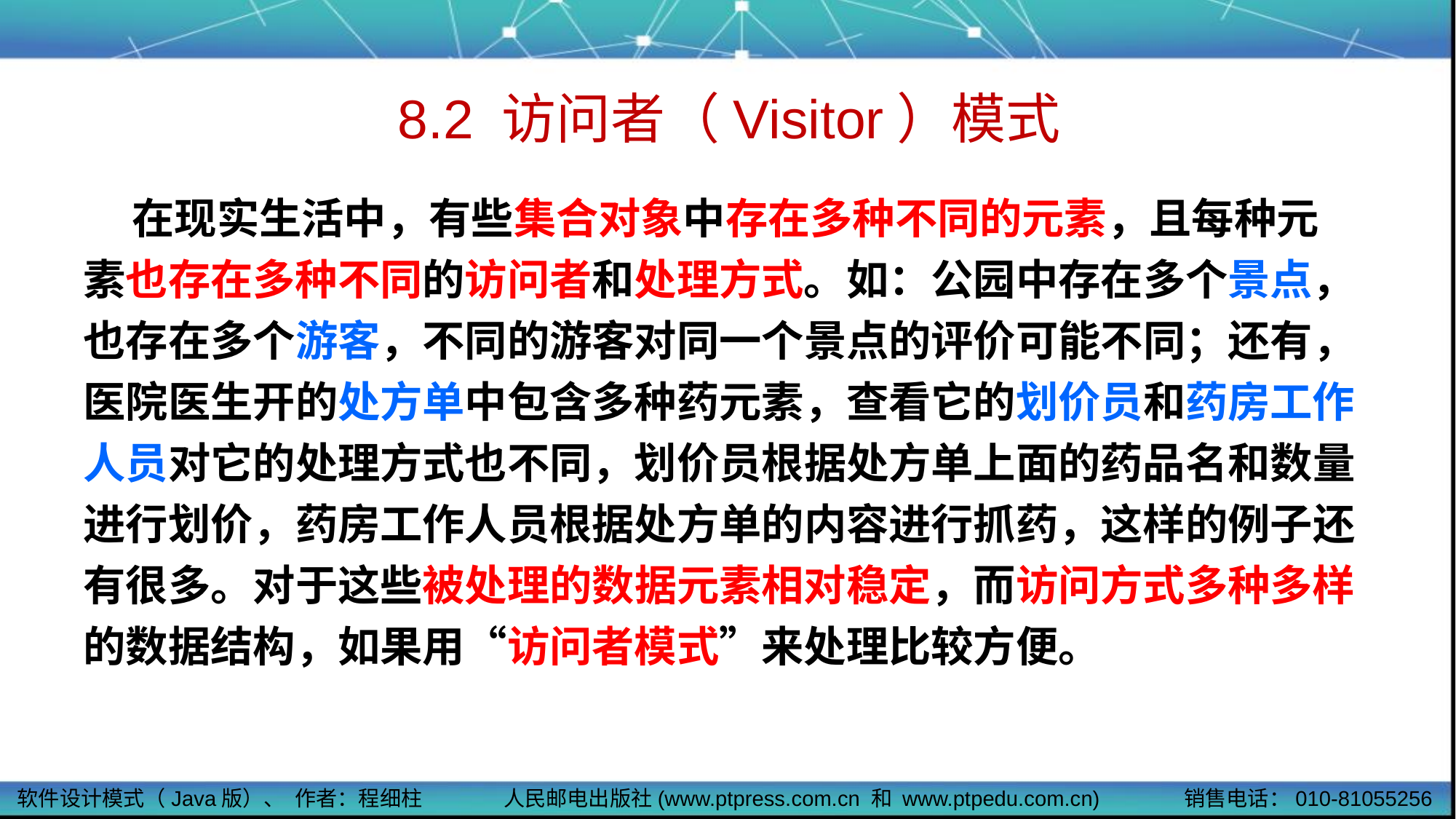

# 8.2 访问者（Visitor）模式
    在现实生活中，有些集合对象中存在多种不同的元素，且每种元素也存在多种不同的访问者和处理方式。如：公园中存在多个景点，也存在多个游客，不同的游客对同一个景点的评价可能不同；还有，医院医生开的处方单中包含多种药元素，查看它的划价员和药房工作人员对它的处理方式也不同，划价员根据处方单上面的药品名和数量进行划价，药房工作人员根据处方单的内容进行抓药，这样的例子还有很多。对于这些被处理的数据元素相对稳定，而访问方式多种多样的数据结构，如果用“访问者模式”来处理比较方便。
软件设计模式（Java版）、  作者：程细柱
人民邮电出版社(www.ptpress.com.cn 和 www.ptpedu.com.cn)
销售电话：010-81055256